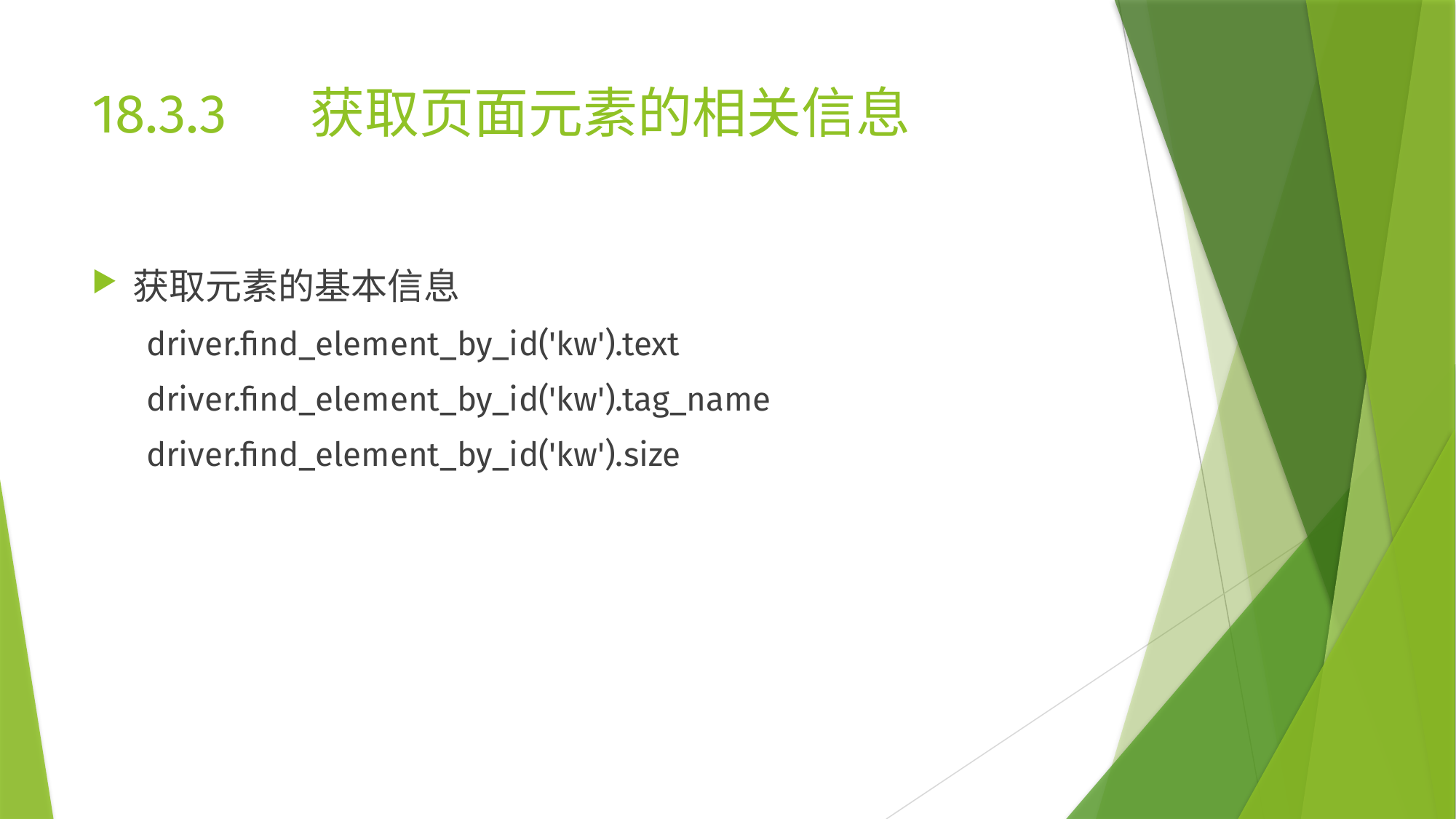

# 18.3.3	获取页面元素的相关信息
获取元素的基本信息
driver.find_element_by_id('kw').text
driver.find_element_by_id('kw').tag_name
driver.find_element_by_id('kw').size